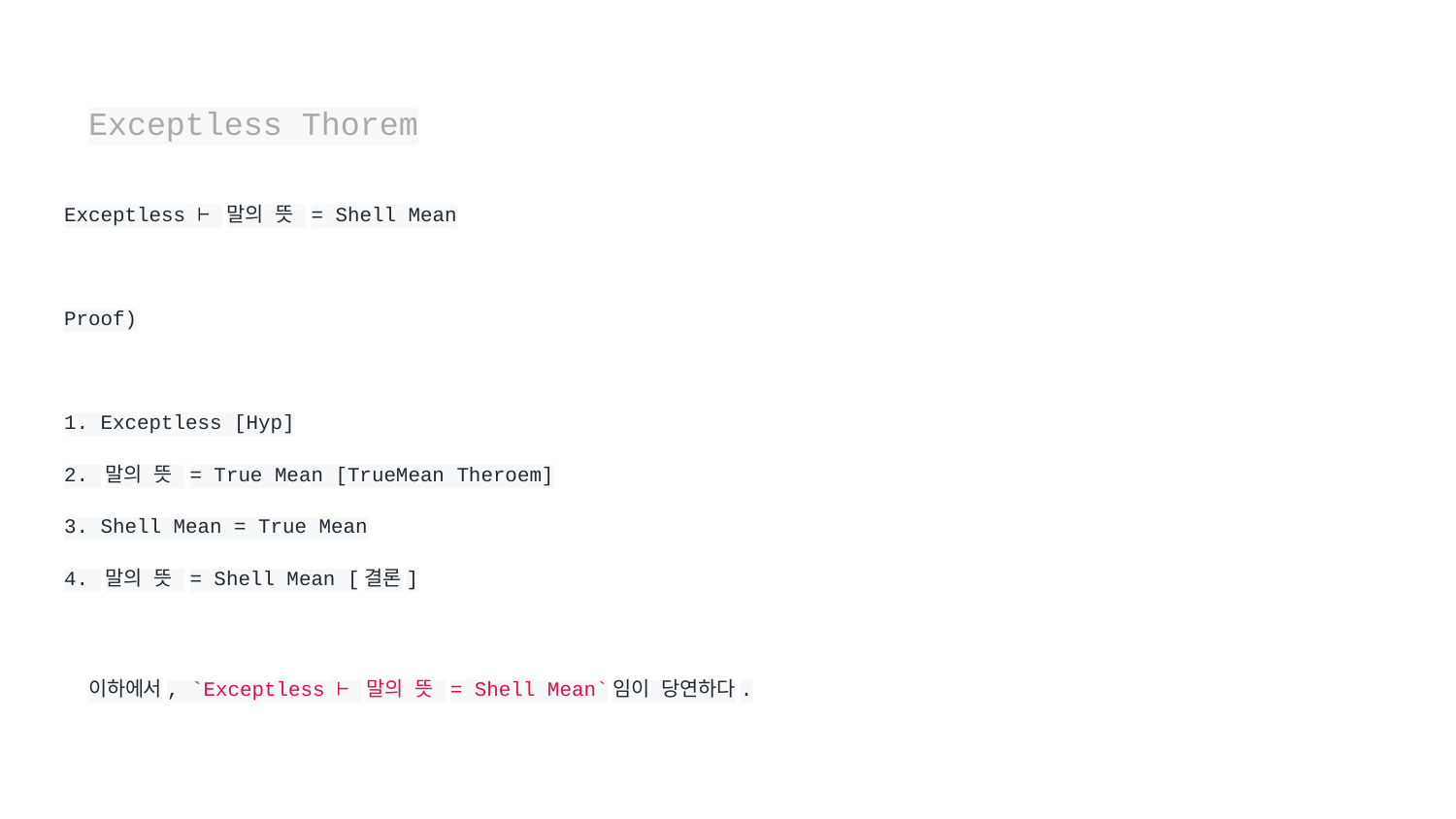

# Exceptless Thorem
Exceptless ⊢ 말의 뜻 = Shell Mean

Proof)

1. Exceptless [Hyp]
2. 말의 뜻 = True Mean [TrueMean Theroem]
3. Shell Mean = True Mean
4. 말의 뜻 = Shell Mean [결론]

이하에서, `Exceptless ⊢ 말의 뜻 = Shell Mean`임이 당연하다.